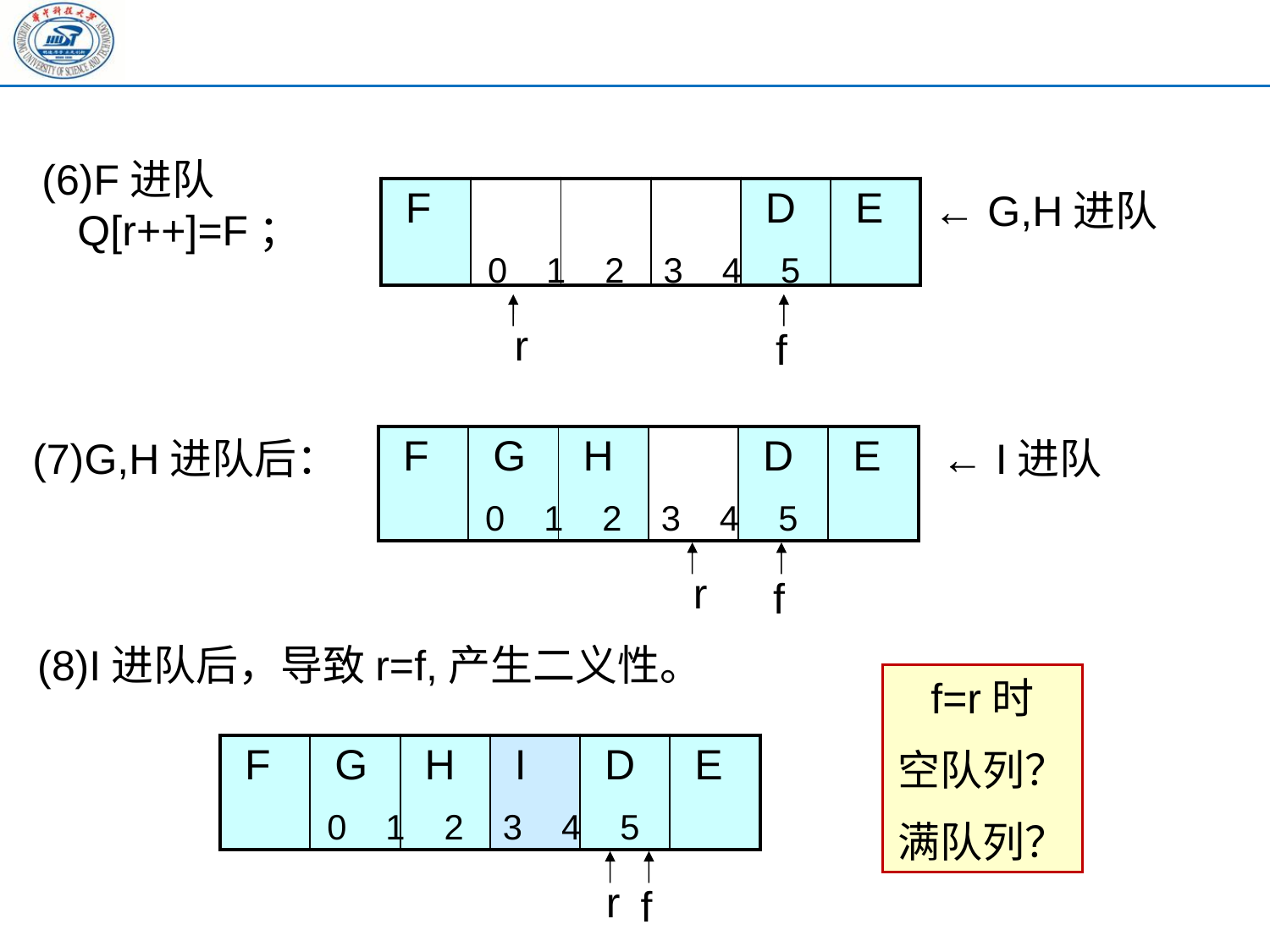

(6)F进队
   Q[r++]=F；
← G,H进队
| F |  |  |  | D | E |
| --- | --- | --- | --- | --- | --- |
0    1    2    3    4    5

r
f
(7)G,H进队后：
← I进队
| F | G | H |  | D | E |
| --- | --- | --- | --- | --- | --- |
0    1    2    3    4    5

r
f
(8)I进队后，导致r=f,产生二义性。
f=r时
空队列？
满队列？
| F | G | H | I | D | E |
| --- | --- | --- | --- | --- | --- |
0    1    2    3    4    5

r
f